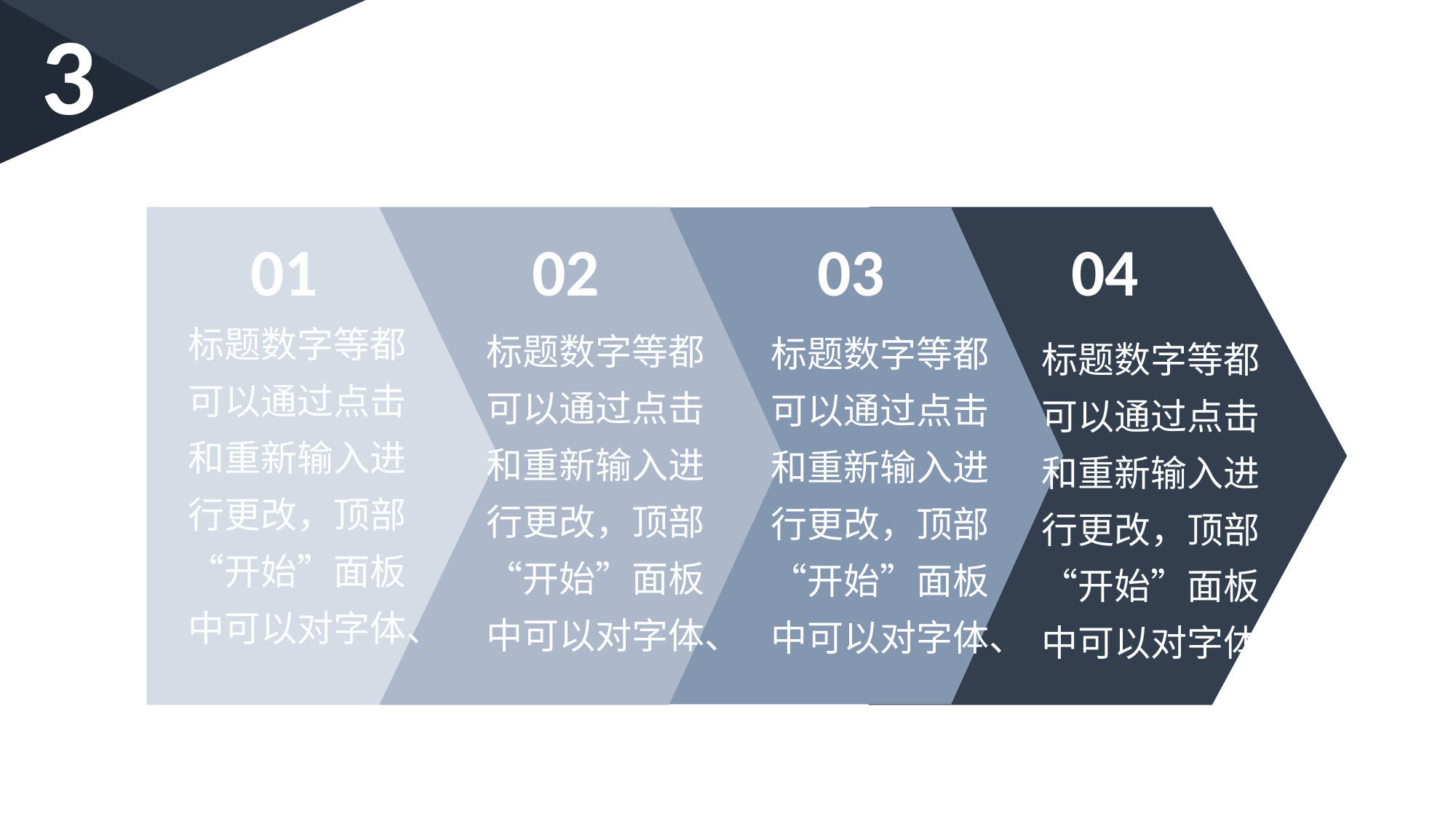

3

01
02
03
04
标题数字等都可以通过点击和重新输入进行更改，顶部“开始”面板中可以对字体、
标题数字等都可以通过点击和重新输入进行更改，顶部“开始”面板中可以对字体、
标题数字等都可以通过点击和重新输入进行更改，顶部“开始”面板中可以对字体、
标题数字等都可以通过点击和重新输入进行更改，顶部“开始”面板中可以对字体、